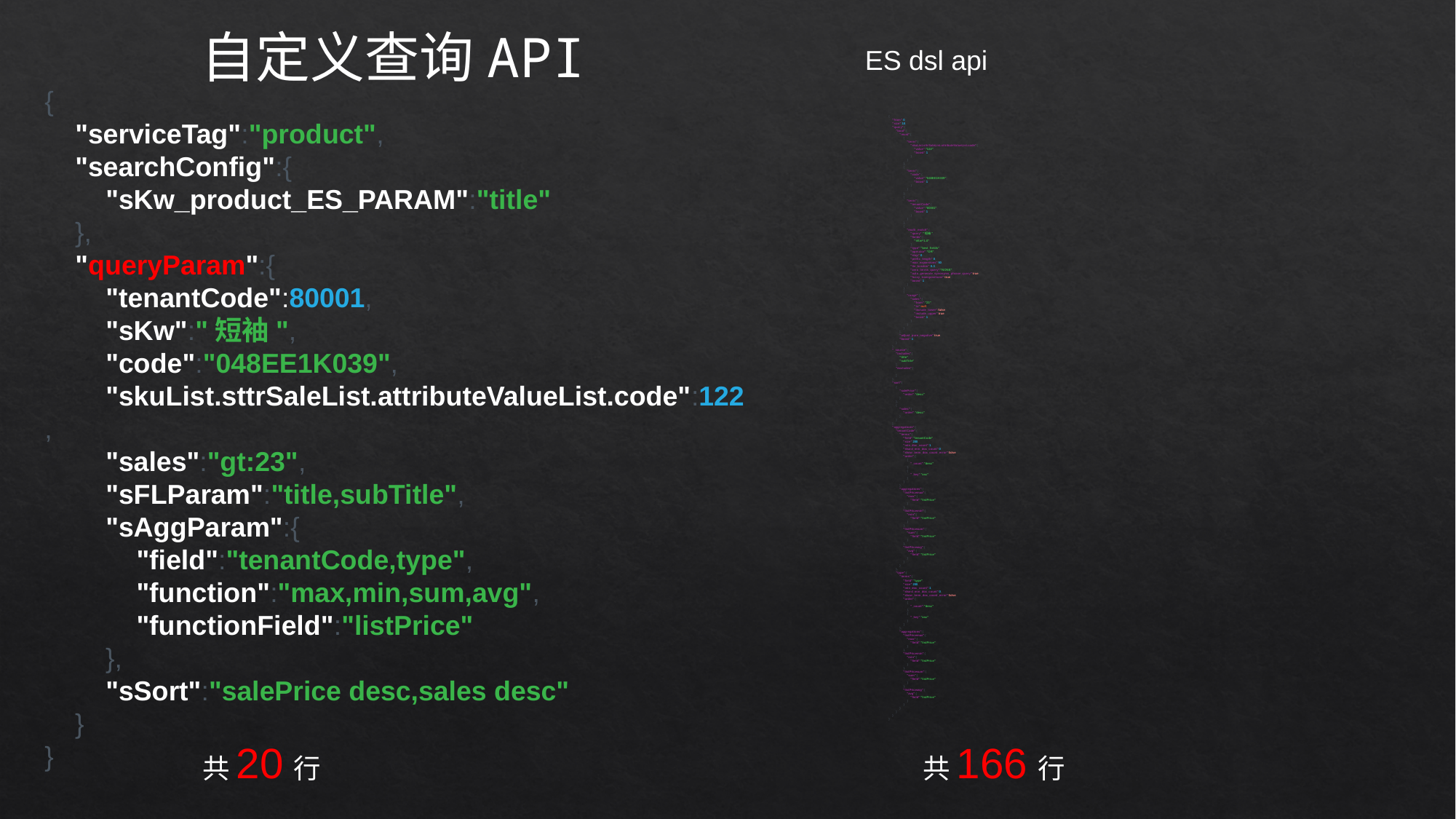

自定义查询API
ES dsl api
{
    "serviceTag":"product",
    "searchConfig":{
        "sKw_product_ES_PARAM":"title"
    },
    "queryParam":{
        "tenantCode":80001,
        "sKw":"短袖",
        "code":"048EE1K039",
        "skuList.sttrSaleList.attributeValueList.code":122,
        "sales":"gt:23",
        "sFLParam":"title,subTitle",
        "sAggParam":{
            "field":"tenantCode,type",
            "function":"max,min,sum,avg",
            "functionField":"listPrice"
        },
        "sSort":"salePrice desc,sales desc"
    }
}
{
    "from":0,
    "size":10,
    "query":{
        "bool":{
            "must":[
                {
                    "term":{
                        "skuList.sttrSaleList.attributeValueList.code":{
                            "value":"122",
                            "boost":1
                        }
                    }
                },
                {
                    "term":{
                        "code":{
                            "value":"048EE1K039",
                            "boost":1
                        }
                    }
                },
                {
                    "term":{
                        "tenantCode":{
                            "value":"80001",
                            "boost":1
                        }
                    }
                },
                {
                    "multi_match":{
                        "query":"短袖",
                        "fields":[
                            "sKw^1.0"
                        ],
                        "type":"best_fields",
                        "operator":"OR",
                        "slop":0,
                        "prefix_length":0,
                        "max_expansions":50,
                        "tie_breaker":0.3,
                        "zero_terms_query":"NONE",
                        "auto_generate_synonyms_phrase_query":true,
                        "fuzzy_transpositions":true,
                        "boost":1
                    }
                },
                {
                    "range":{
                        "sales":{
                            "from":"23",
                            "to":null,
                            "include_lower":false,
                            "include_upper":true,
                            "boost":1
                        }
                    }
                }
            ],
            "adjust_pure_negative":true,
            "boost":1
        }
    },
    "_source":{
        "includes":[
            "title",
            "subTitle"
        ],
        "excludes":[
        ]
    },
    "sort":[
        {
            "salePrice":{
                "order":"desc"
            }
        },
        {
            "sales":{
                "order":"desc"
            }
        }
    ],
    "aggregations":{
        "tenantCode":{
            "terms":{
                "field":"tenantCode",
                "size":200,
                "min_doc_count":1,
                "shard_min_doc_count":0,
                "show_term_doc_count_error":false,
                "order":[
                    {
                        "_count":"desc"
                    },
                    {
                        "_key":"asc"
                    }
                ]
            },
            "aggregations":{
                "listPricemax":{
                    "max":{
                        "field":"listPrice"
                    }
                },
                "listPricemin":{
                    "min":{
                        "field":"listPrice"
                    }
                },
                "listPricesum":{
                    "sum":{
                        "field":"listPrice"
                    }
                },
                "listPriceavg":{
                    "avg":{
                        "field":"listPrice"
                    }
                }
            }
        },
        "type":{
            "terms":{
                "field":"type",
                "size":200,
                "min_doc_count":1,
                "shard_min_doc_count":0,
                "show_term_doc_count_error":false,
                "order":[
                    {
                        "_count":"desc"
                    },
                    {
                        "_key":"asc"
                    }
                ]
            },
            "aggregations":{
                "listPricemax":{
                    "max":{
                        "field":"listPrice"
                    }
                },
                "listPricemin":{
                    "min":{
                        "field":"listPrice"
                    }
                },
                "listPricesum":{
                    "sum":{
                        "field":"listPrice"
                    }
                },
                "listPriceavg":{
                    "avg":{
                        "field":"listPrice"
                    }
                }
            }
        }
    }
}
共20行
共166行